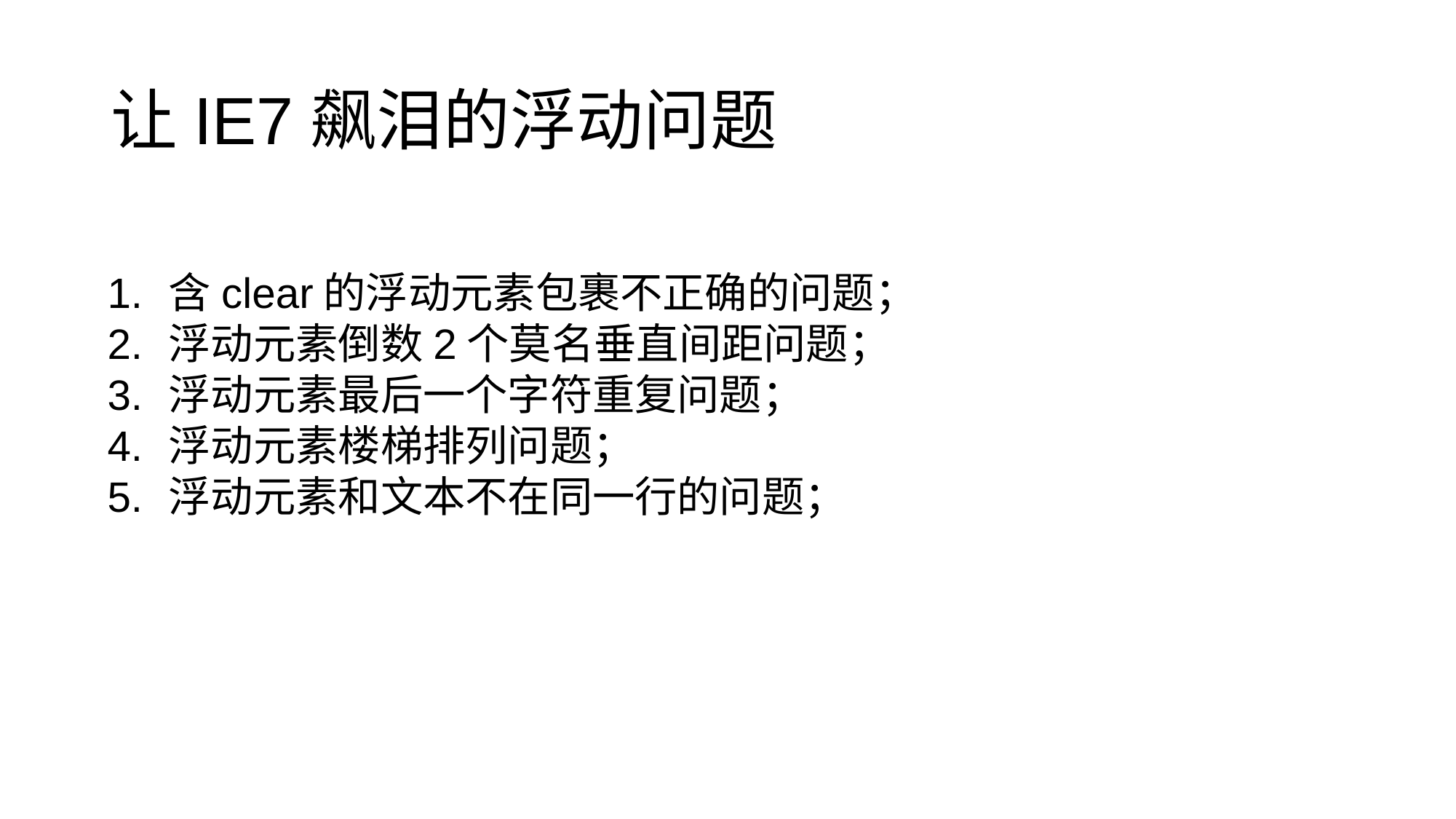

# 让IE7飙泪的浮动问题
含clear的浮动元素包裹不正确的问题；
浮动元素倒数2个莫名垂直间距问题；
浮动元素最后一个字符重复问题；
浮动元素楼梯排列问题；
浮动元素和文本不在同一行的问题；